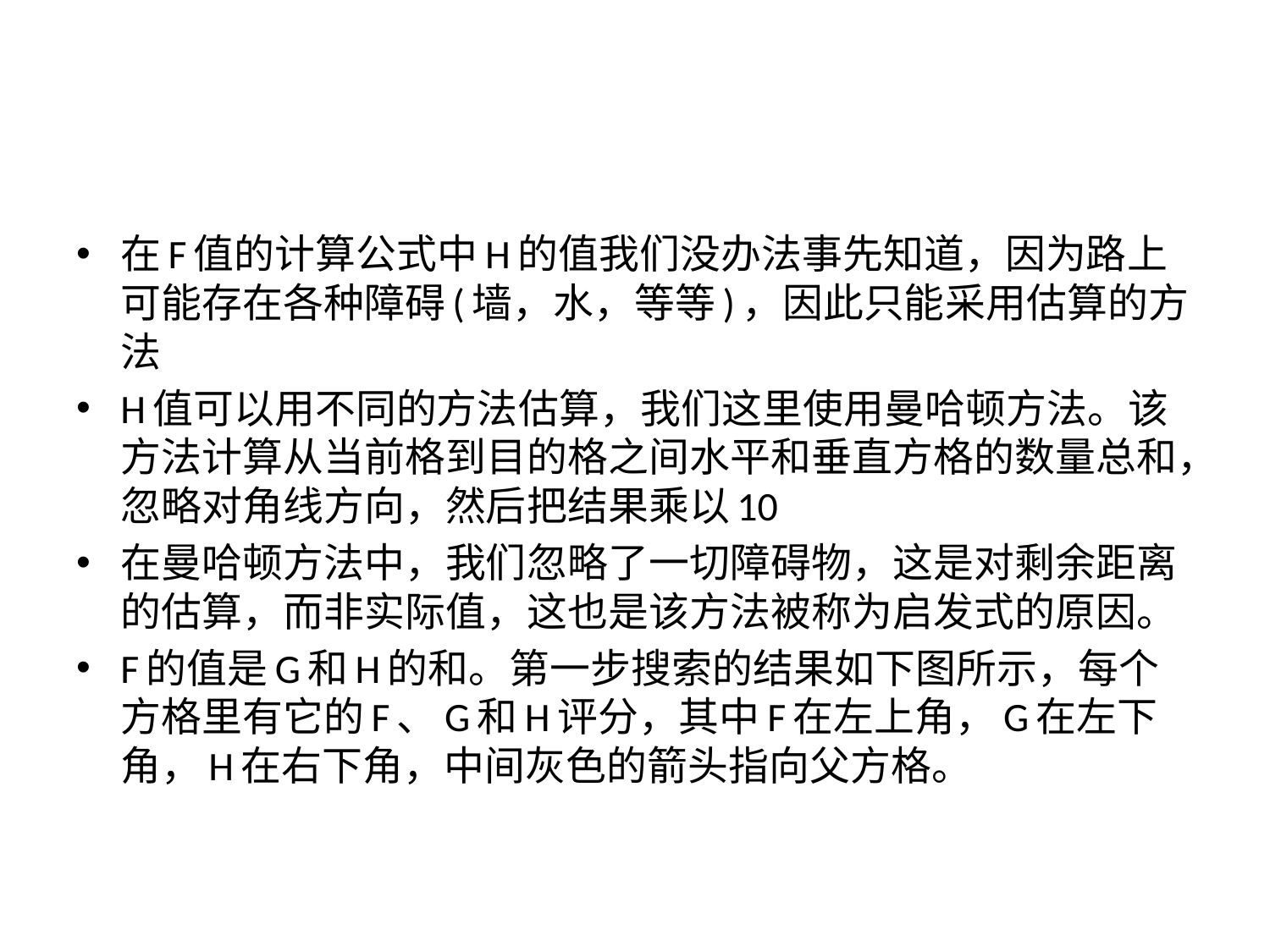

#
在F值的计算公式中H的值我们没办法事先知道，因为路上可能存在各种障碍(墙，水，等等)，因此只能采用估算的方法
H值可以用不同的方法估算，我们这里使用曼哈顿方法。该方法计算从当前格到目的格之间水平和垂直方格的数量总和，忽略对角线方向，然后把结果乘以10
在曼哈顿方法中，我们忽略了一切障碍物，这是对剩余距离的估算，而非实际值，这也是该方法被称为启发式的原因。
F的值是G和H的和。第一步搜索的结果如下图所示，每个方格里有它的F、G和H评分，其中F在左上角，G在左下角，H在右下角，中间灰色的箭头指向父方格。